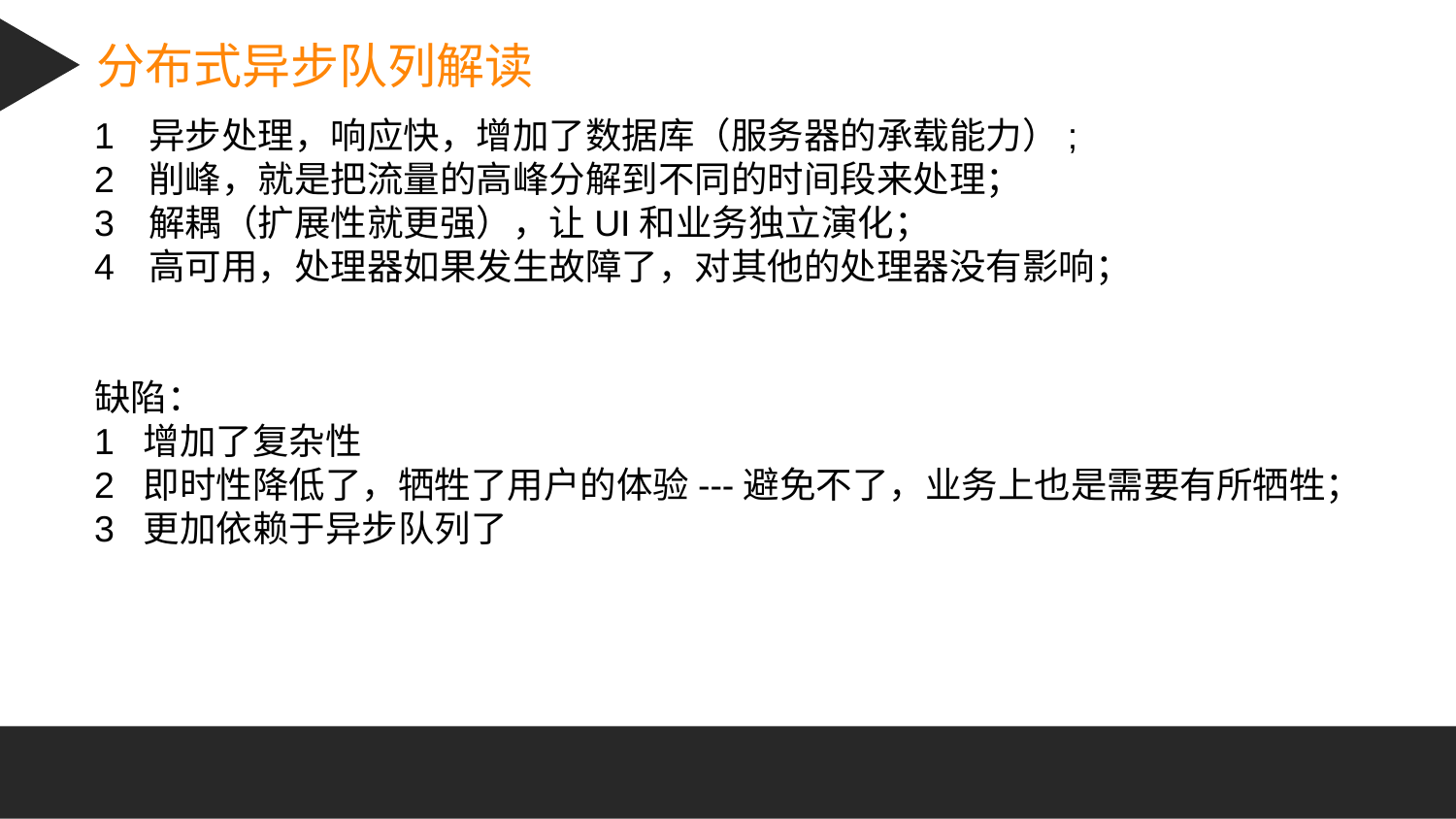

分布式异步队列解读
异步处理，响应快，增加了数据库（服务器的承载能力）;
削峰，就是把流量的高峰分解到不同的时间段来处理；
解耦（扩展性就更强），让UI和业务独立演化；
高可用，处理器如果发生故障了，对其他的处理器没有影响；

缺陷：
1  增加了复杂性
2  即时性降低了，牺牲了用户的体验---避免不了，业务上也是需要有所牺牲；
3  更加依赖于异步队列了